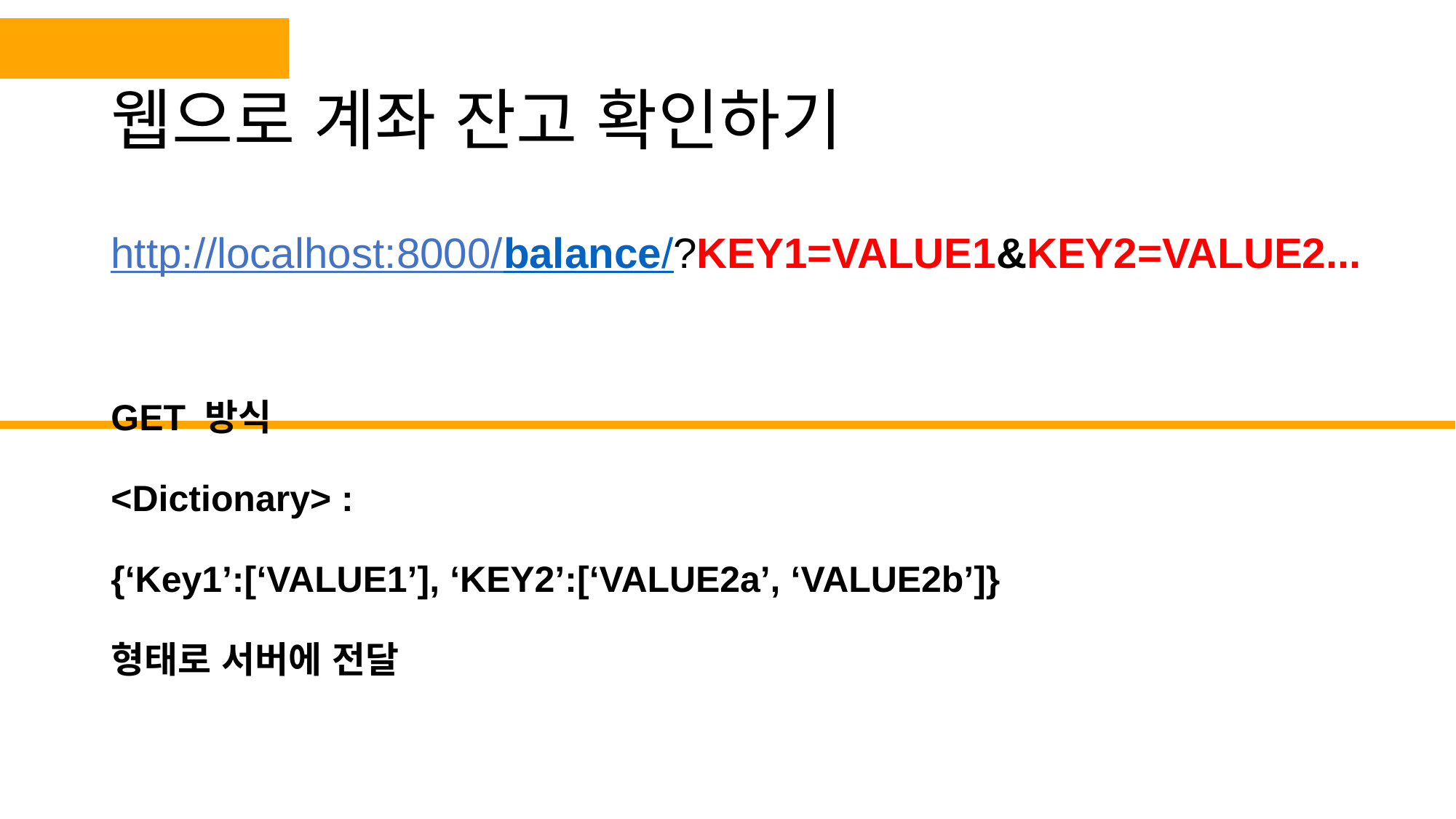

# 웹으로 계좌 잔고 확인하기
http://localhost:8000/balance/?KEY1=VALUE1&KEY2=VALUE2...

GET 방식
<Dictionary> :
{‘Key1’:[‘VALUE1’], ‘KEY2’:[‘VALUE2a’, ‘VALUE2b’]}
형태로 서버에 전달